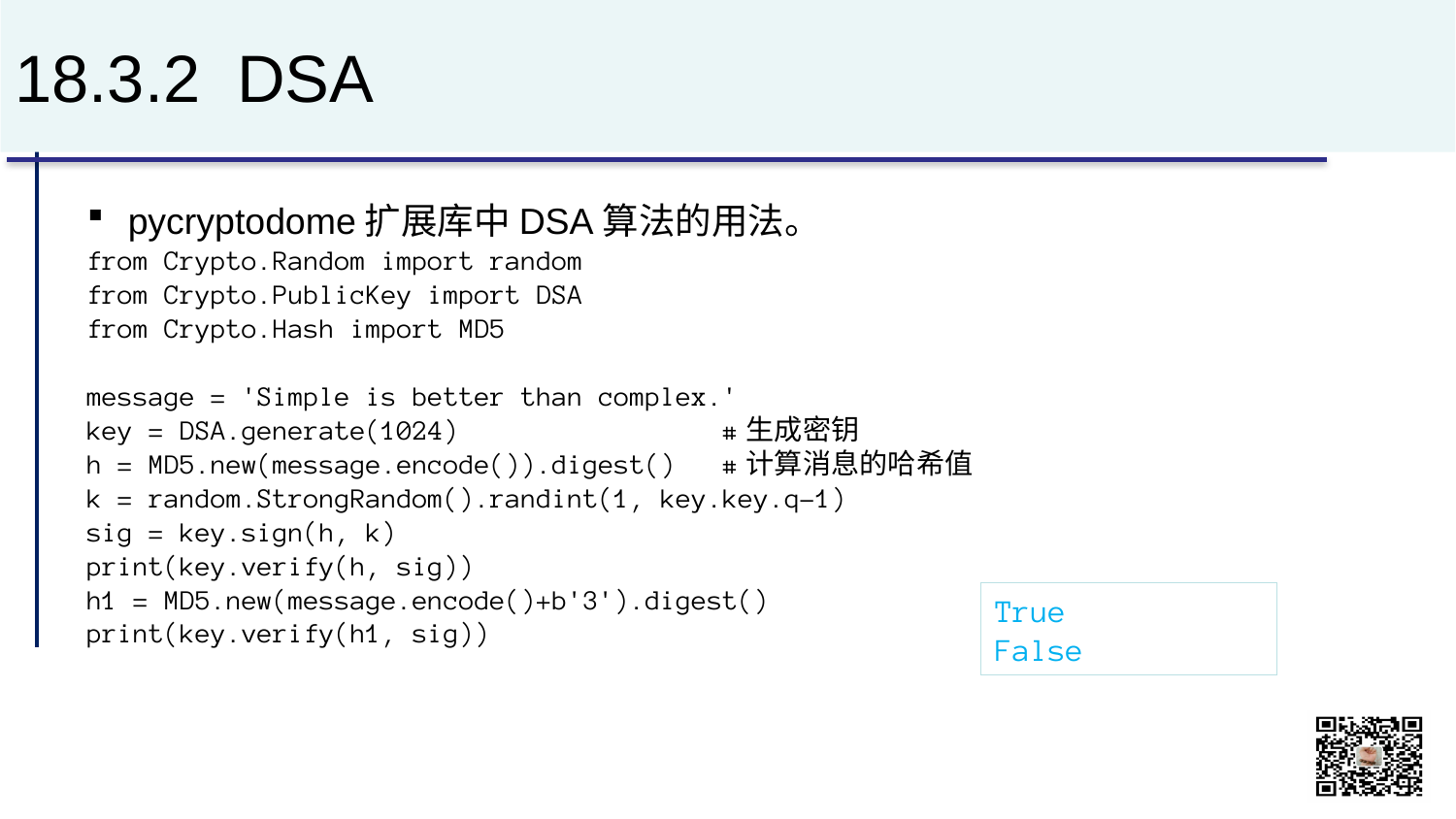

# 18.3.2  DSA
pycryptodome扩展库中DSA算法的用法。
from Crypto.Random import random
from Crypto.PublicKey import DSA
from Crypto.Hash import MD5

message = 'Simple is better than complex.'
key = DSA.generate(1024)                 #生成密钥
h = MD5.new(message.encode()).digest()   #计算消息的哈希值
k = random.StrongRandom().randint(1, key.key.q-1)
sig = key.sign(h, k)
print(key.verify(h, sig))
h1 = MD5.new(message.encode()+b'3').digest()
print(key.verify(h1, sig))
True
False